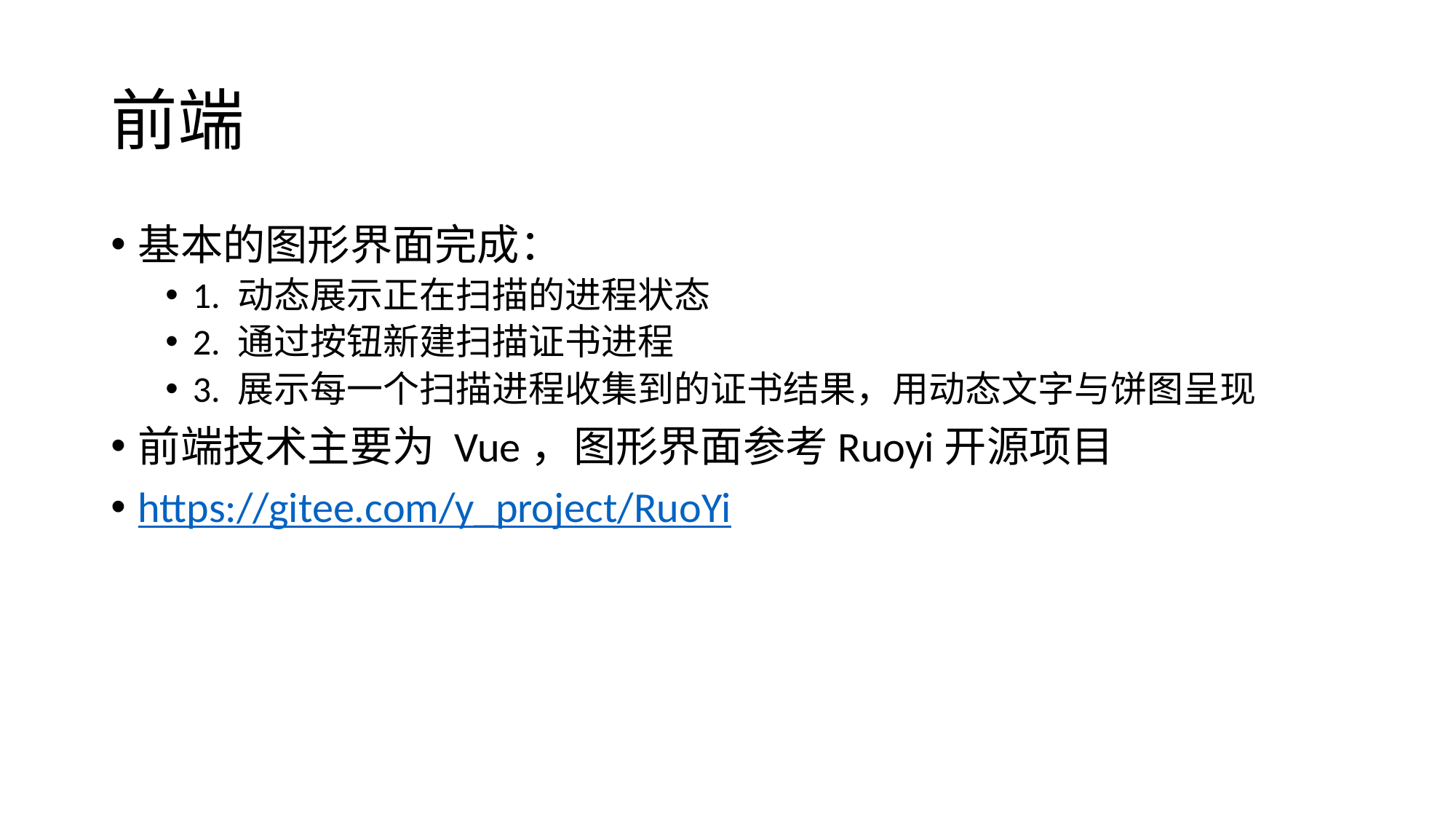

# 前端
基本的图形界面完成：
1. 动态展示正在扫描的进程状态
2. 通过按钮新建扫描证书进程
3. 展示每一个扫描进程收集到的证书结果，用动态文字与饼图呈现
前端技术主要为 Vue，图形界面参考Ruoyi开源项目
https://gitee.com/y_project/RuoYi